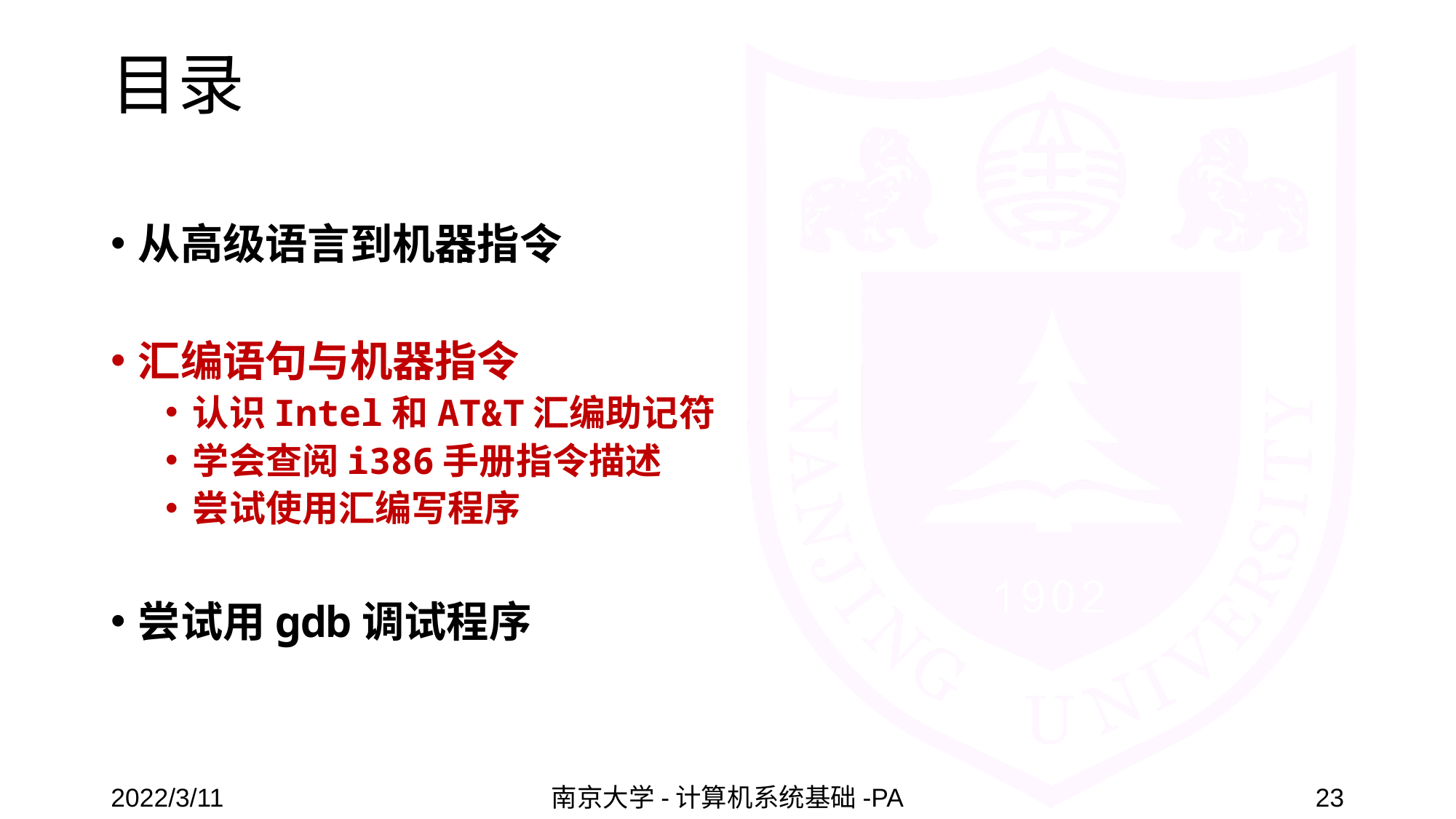

# 目录
从高级语言到机器指令
汇编语句与机器指令
认识Intel和AT&T汇编助记符
学会查阅i386手册指令描述
尝试使用汇编写程序
尝试用gdb调试程序
2022/3/11
南京大学-计算机系统基础-PA
23